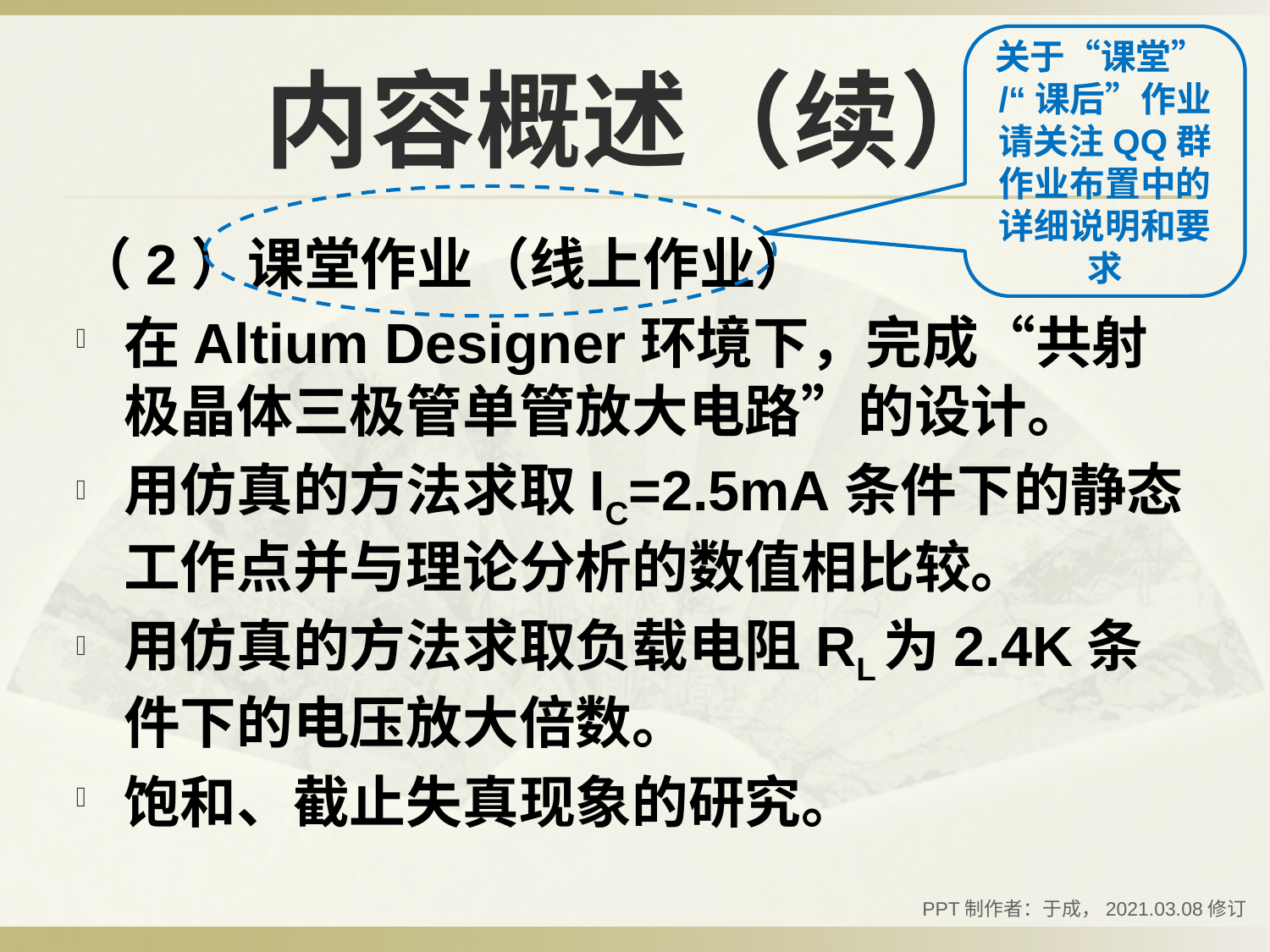

关于“课堂”/“课后”作业请关注QQ群作业布置中的详细说明和要求
# 内容概述（续）

（2）课堂作业（线上作业）
在Altium Designer环境下，完成“共射极晶体三极管单管放大电路”的设计。
用仿真的方法求取IC=2.5mA条件下的静态工作点并与理论分析的数值相比较。
用仿真的方法求取负载电阻RL为2.4K条件下的电压放大倍数。
饱和、截止失真现象的研究。
PPT制作者：于成，2021.03.08修订